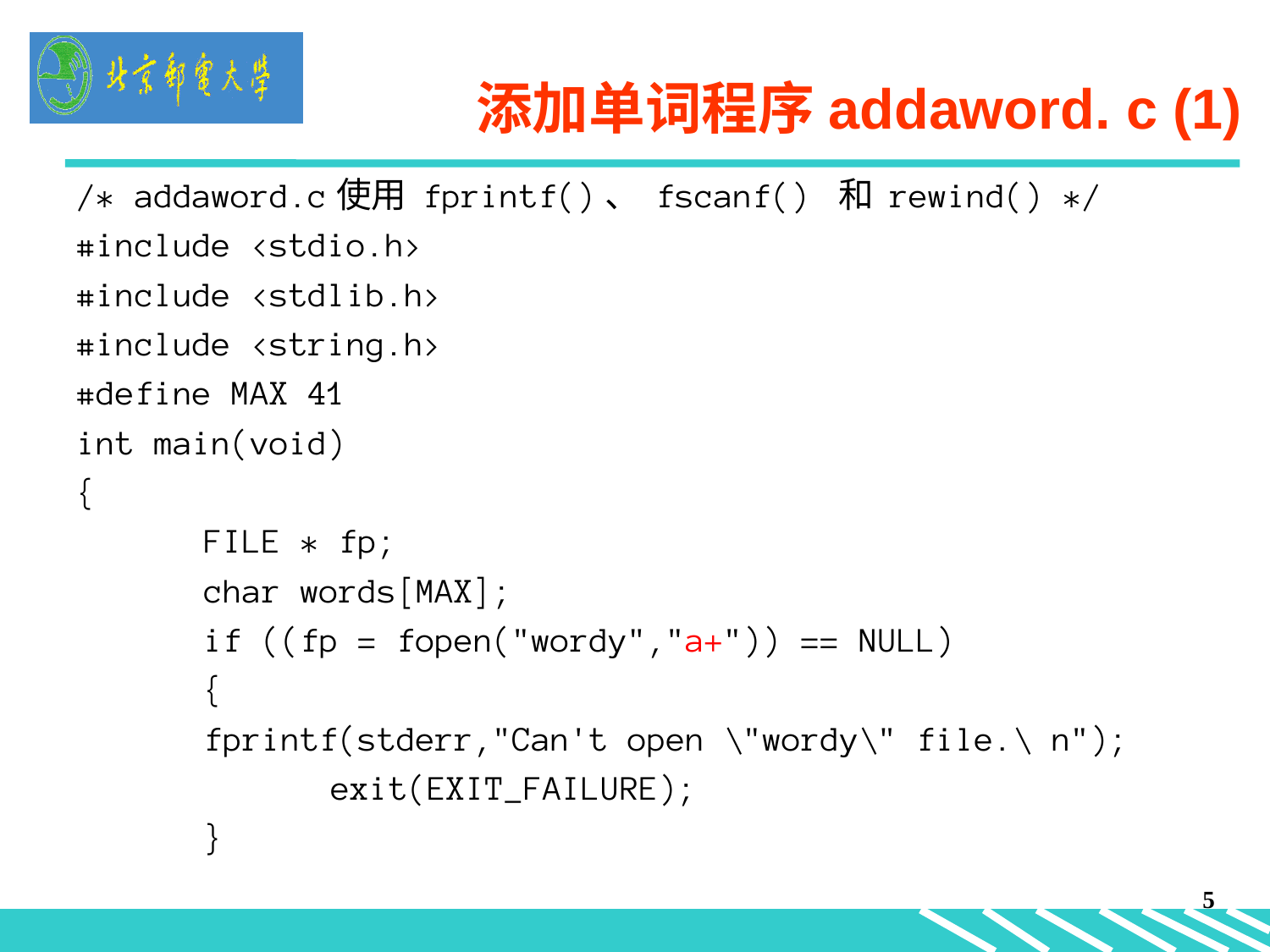

5
# 添加单词程序addaword. c (1)
/* addaword.c使用 fprintf()、 fscanf() 和 rewind() */
#include <stdio.h>
#include <stdlib.h>
#include <string.h>
#define MAX 41
int main(void)
{
	FILE * fp;
	char words[MAX];
	if ((fp = fopen("wordy","a+")) == NULL)
	{
	fprintf(stderr,"Can't open \"wordy\" file.\ n");
		exit(EXIT_FAILURE);
	}